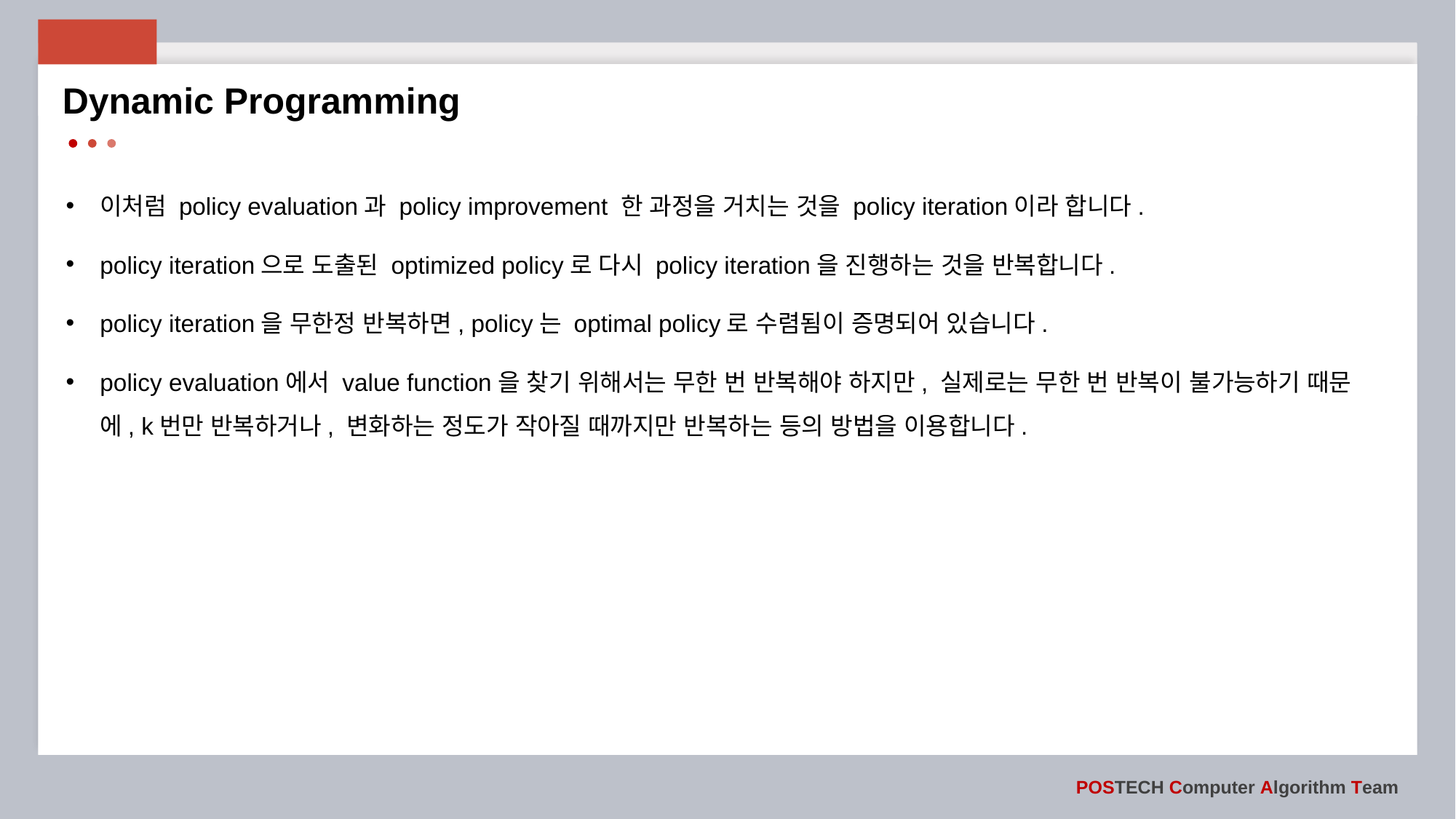

Dynamic Programming
이처럼 policy evaluation과 policy improvement 한 과정을 거치는 것을 policy iteration이라 합니다.
policy iteration으로 도출된 optimized policy로 다시 policy iteration을 진행하는 것을 반복합니다.
policy iteration을 무한정 반복하면, policy는 optimal policy로 수렴됨이 증명되어 있습니다.
policy evaluation에서 value function을 찾기 위해서는 무한 번 반복해야 하지만, 실제로는 무한 번 반복이 불가능하기 때문에, k번만 반복하거나, 변화하는 정도가 작아질 때까지만 반복하는 등의 방법을 이용합니다.